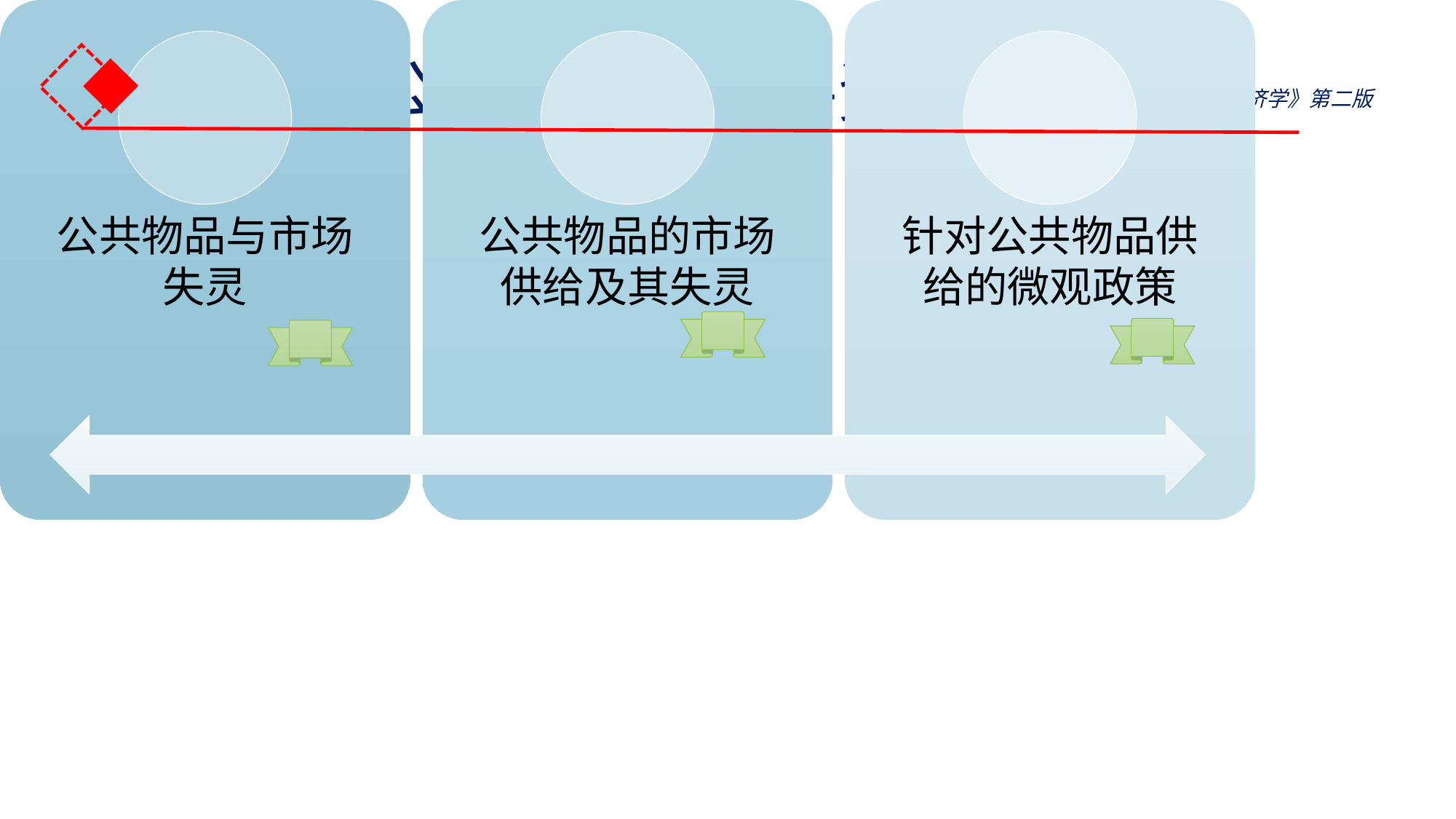

# 第三节   公共物品和公共资源

公共物品与市场失灵
公共物品的市场供给及其失灵
针对公共物品供给的微观政策